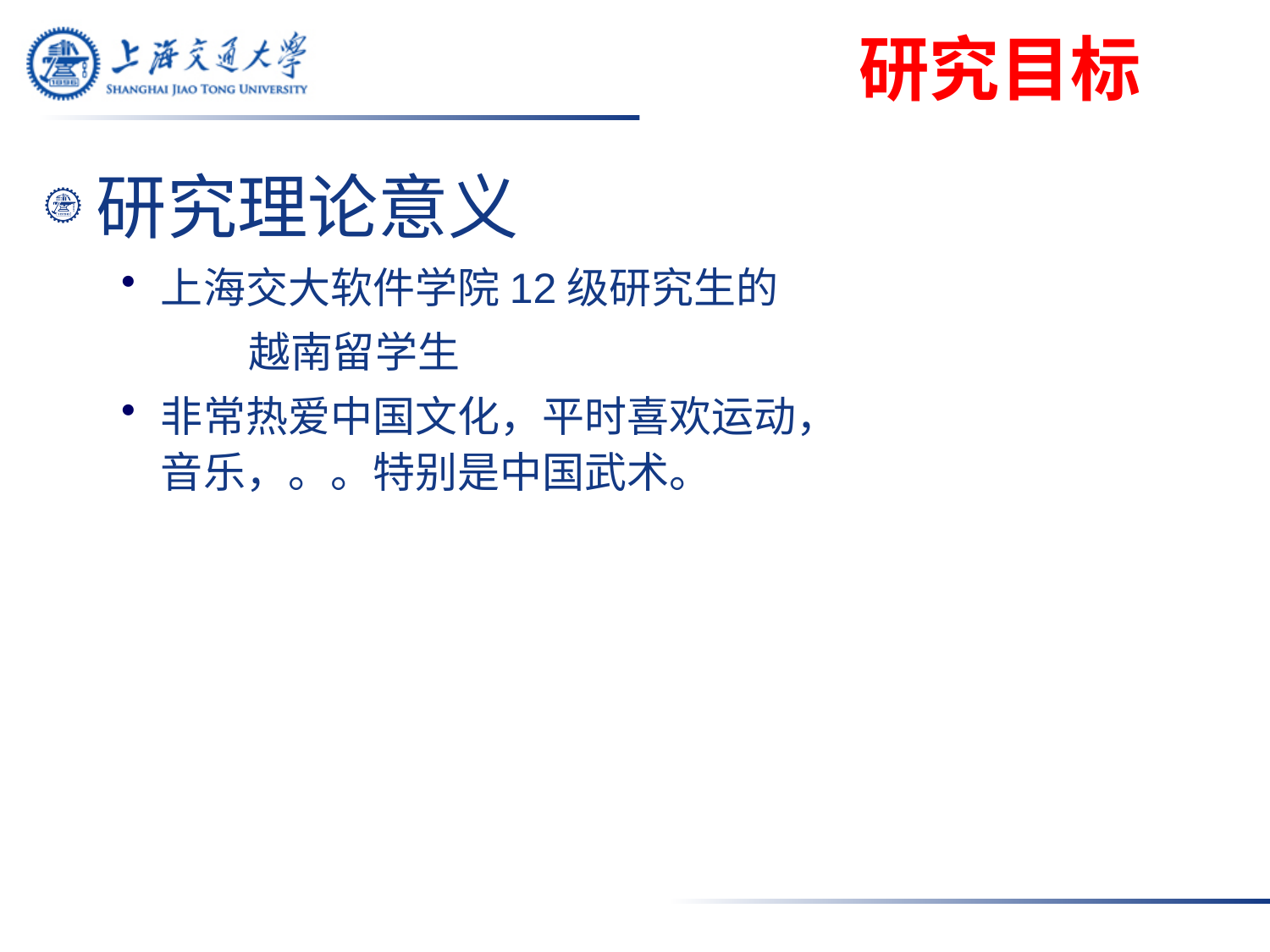

# 研究目标
研究理论意义
上海交大软件学院12级研究生的
	越南留学生
非常热爱中国文化，平时喜欢运动，音乐，。。特别是中国武术。